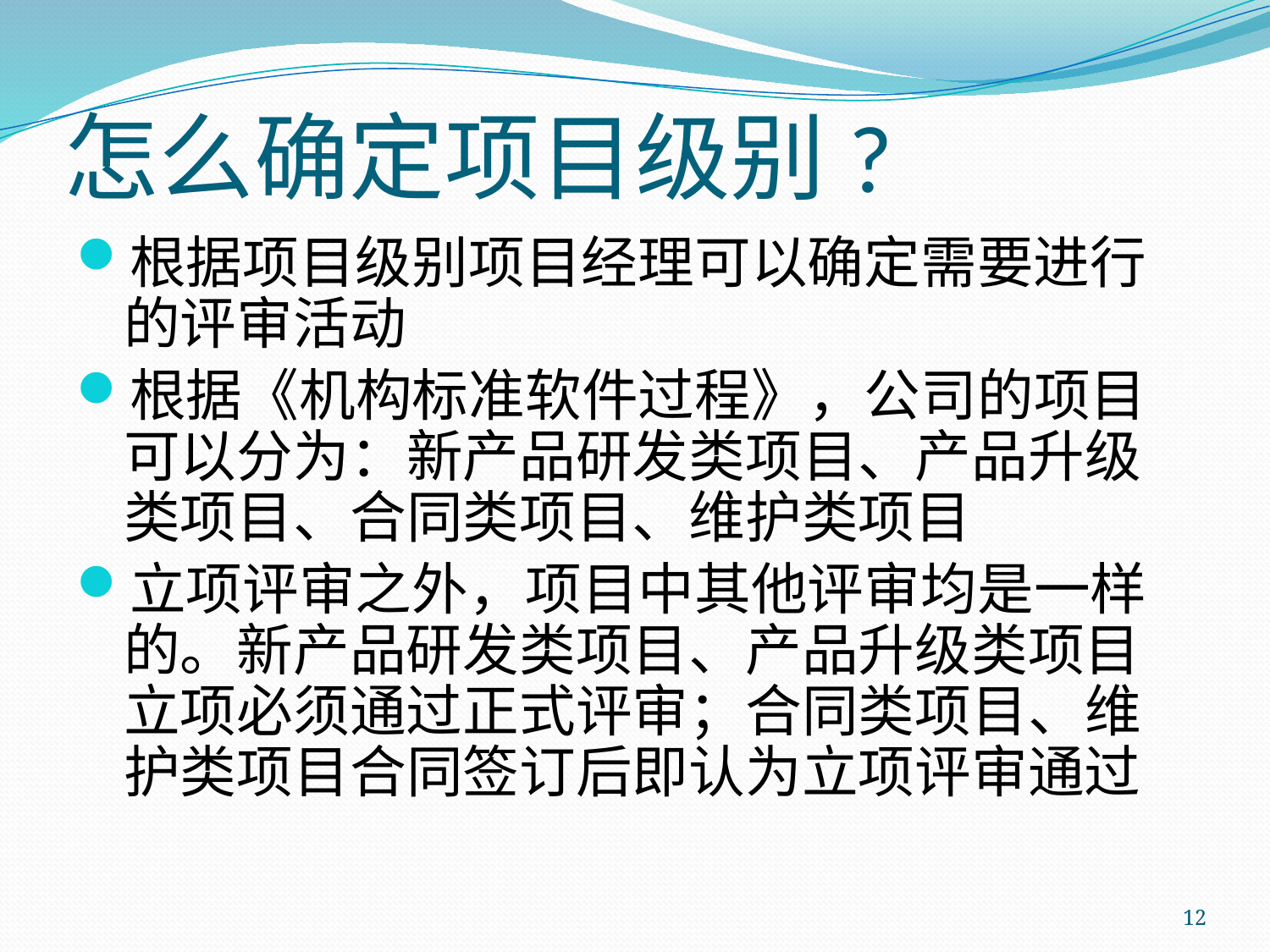

# 怎么确定项目级别?
根据项目级别项目经理可以确定需要进行的评审活动
根据《机构标准软件过程》，公司的项目可以分为：新产品研发类项目、产品升级类项目、合同类项目、维护类项目
立项评审之外，项目中其他评审均是一样的。新产品研发类项目、产品升级类项目立项必须通过正式评审；合同类项目、维护类项目合同签订后即认为立项评审通过
12